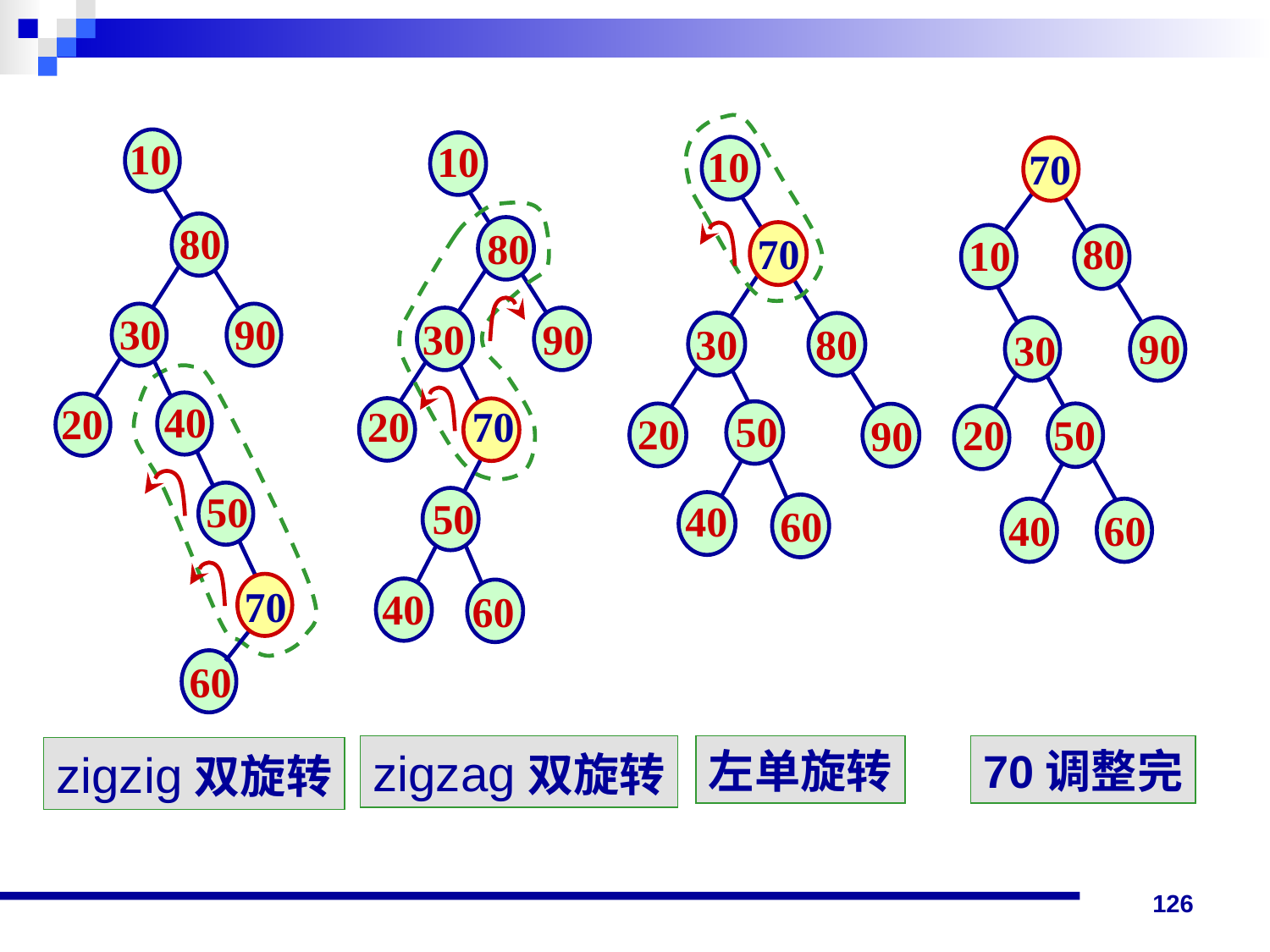

10

70

30

80

50

20

90

40

60

10

80

30

90

40

20

50

70

60

10

80

30

90

20

70

50

40

60

70

80

10

90

30

50

20

40

60

zigzag双旋转
左单旋转
70调整完
zigzig双旋转
126